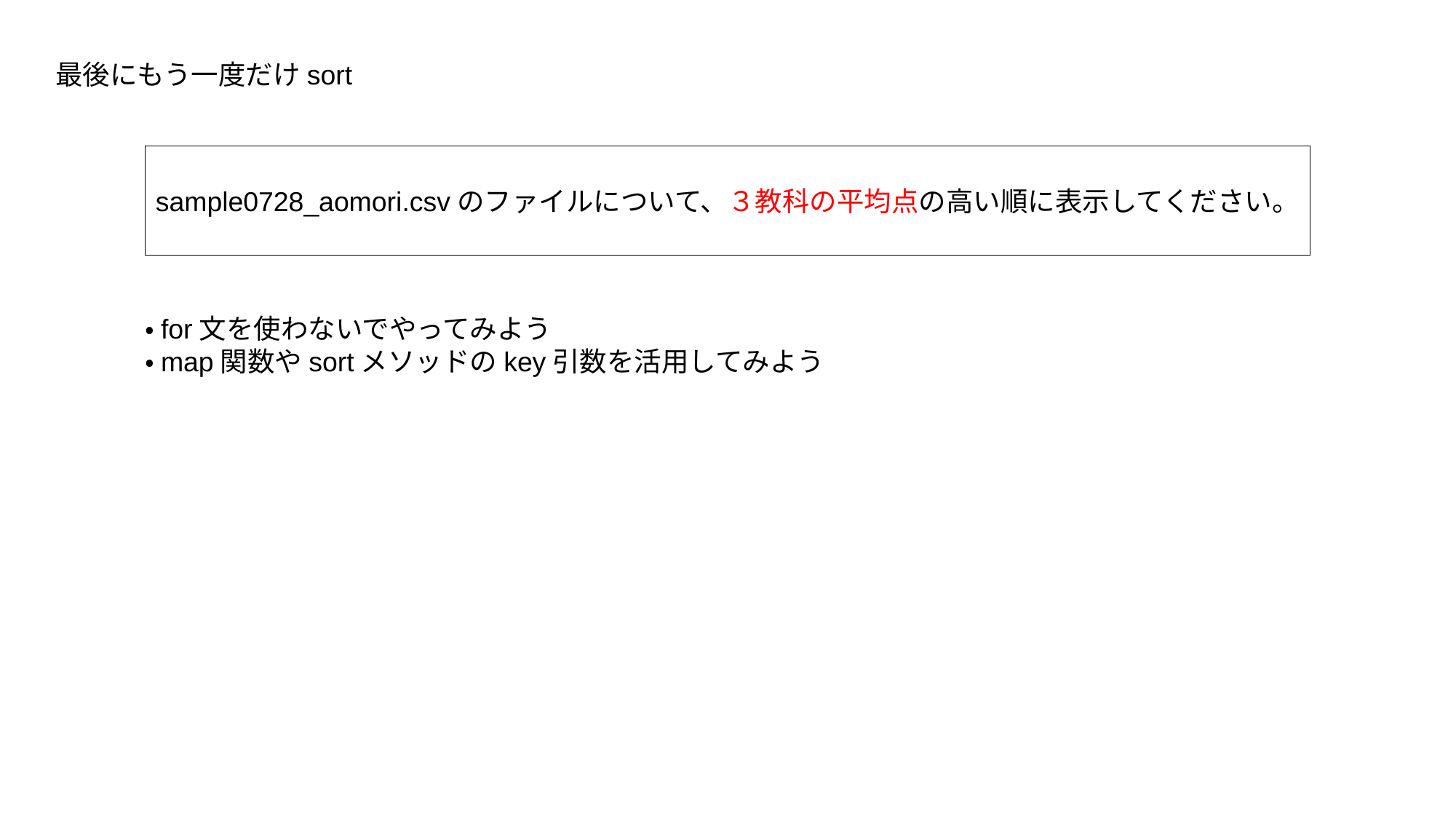

最後にもう一度だけsort

sample0728_aomori.csvのファイルについて、３教科の平均点の高い順に表示してください。

・for文を使わないでやってみよう
・map関数やsortメソッドのkey引数を活用してみよう